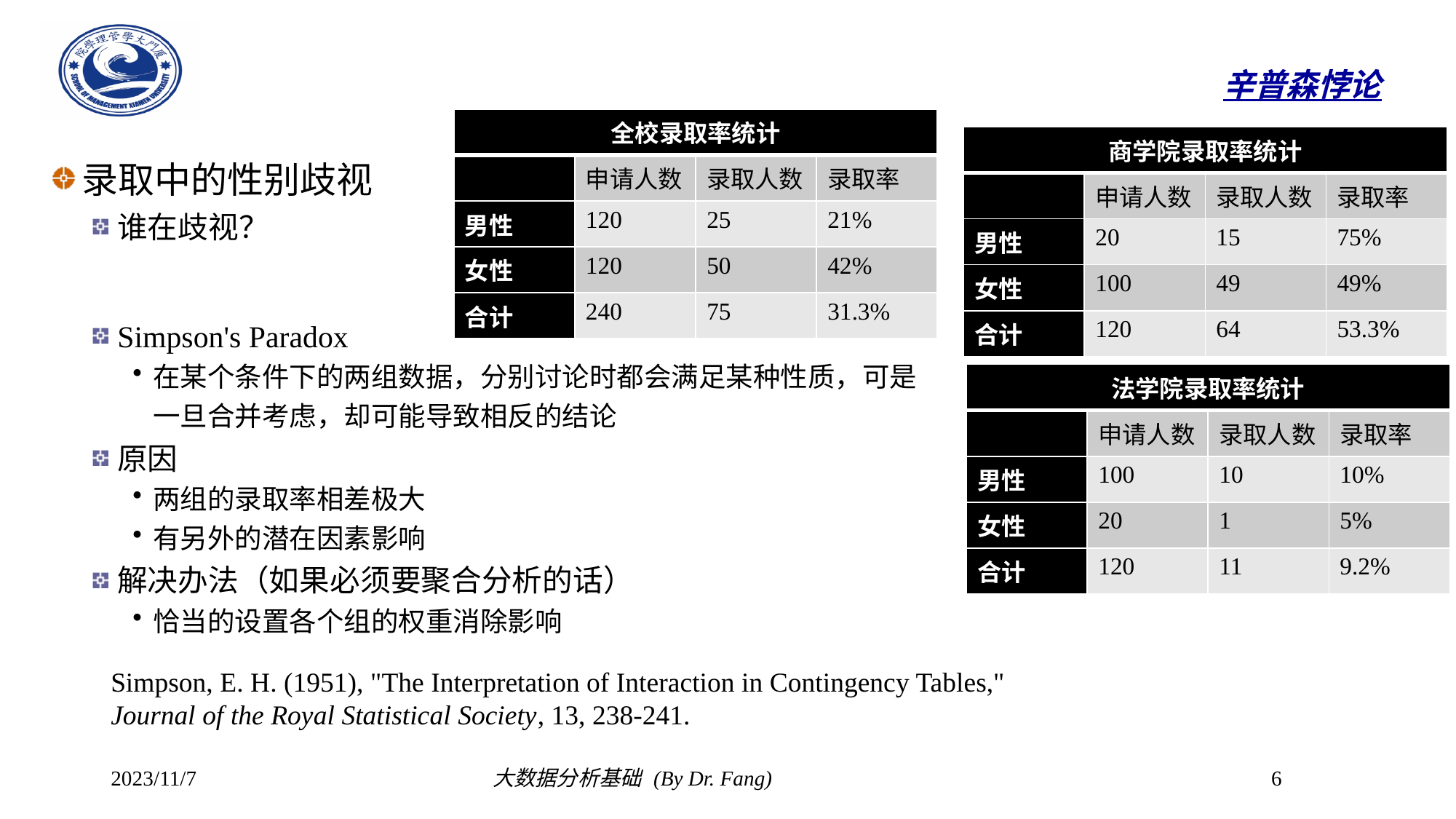

# 辛普森悖论
| 全校录取率统计 |  |  |  |
| --- | --- | --- | --- |
|  | 申请人数 | 录取人数 | 录取率 |
| 男性 | 120 | 25 | 21% |
| 女性 | 120 | 50 | 42% |
| 合计 | 240 | 75 | 31.3% |
| 商学院录取率统计 |  |  |  |
| --- | --- | --- | --- |
|  | 申请人数 | 录取人数 | 录取率 |
| 男性 | 20 | 15 | 75% |
| 女性 | 100 | 49 | 49% |
| 合计 | 120 | 64 | 53.3% |
录取中的性别歧视
谁在歧视？

Simpson's Paradox
在某个条件下的两组数据，分别讨论时都会满足某种性质，可是一旦合并考虑，却可能导致相反的结论
原因
两组的录取率相差极大
有另外的潜在因素影响
解决办法（如果必须要聚合分析的话）
恰当的设置各个组的权重消除影响

| 法学院录取率统计 |  |  |  |
| --- | --- | --- | --- |
|  | 申请人数 | 录取人数 | 录取率 |
| 男性 | 100 | 10 | 10% |
| 女性 | 20 | 1 | 5% |
| 合计 | 120 | 11 | 9.2% |
Simpson, E. H. (1951), "The Interpretation of Interaction in Contingency Tables," Journal of the Royal Statistical Society, 13, 238-241.
2023/11/7
大数据分析基础 (By Dr. Fang)
6